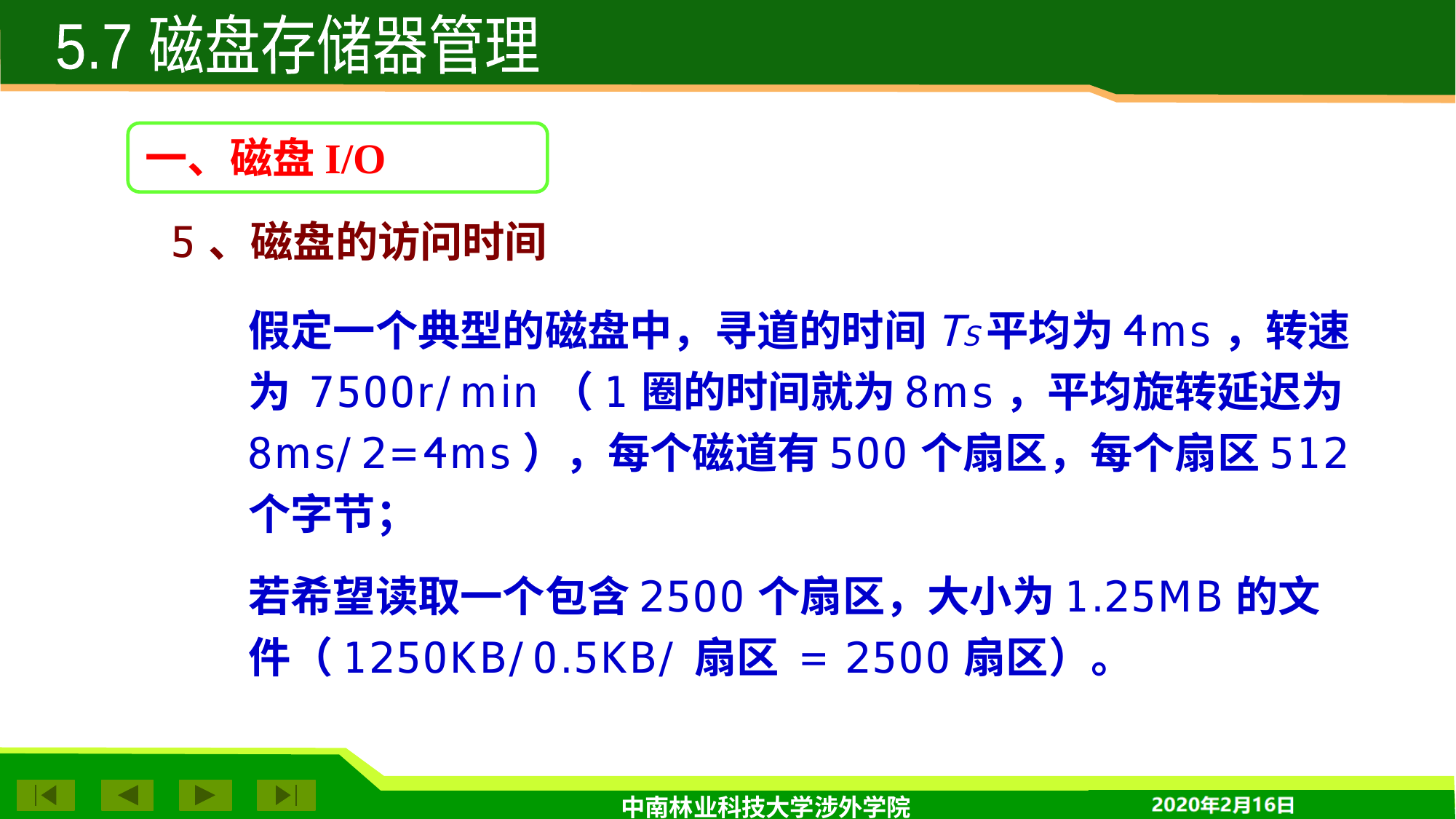

5.7 磁盘存储器管理

一、磁盘I/O
5、磁盘的访问时间
假定一个典型的磁盘中，寻道的时间TS平均为4ms，转速为 7500r/min（1圈的时间就为8ms，平均旋转延迟为8ms/2=4ms），每个磁道有500个扇区，每个扇区512个字节；
若希望读取一个包含2500个扇区，大小为1.25MB的文件（1250KB/0.5KB/扇区 = 2500扇区）。